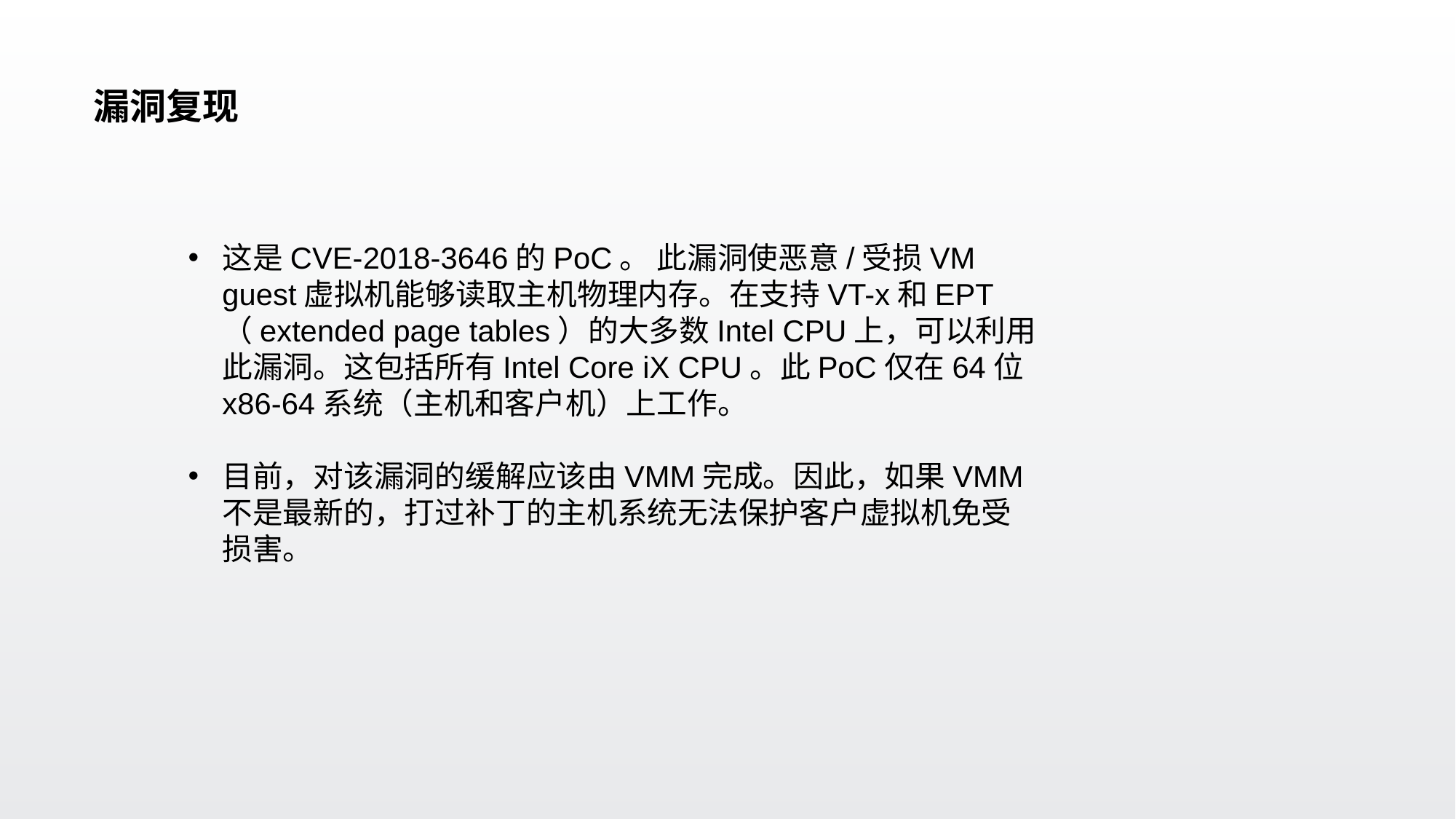

漏洞复现
这是CVE-2018-3646的PoC。 此漏洞使恶意/受损VM guest虚拟机能够读取主机物理内存。在支持VT-x和EPT（extended page tables）的大多数Intel CPU上，可以利用此漏洞。这包括所有Intel Core iX CPU。此PoC仅在64位x86-64系统（主机和客户机）上工作。

目前，对该漏洞的缓解应该由VMM完成。因此，如果VMM不是最新的，打过补丁的主机系统无法保护客户虚拟机免受损害。